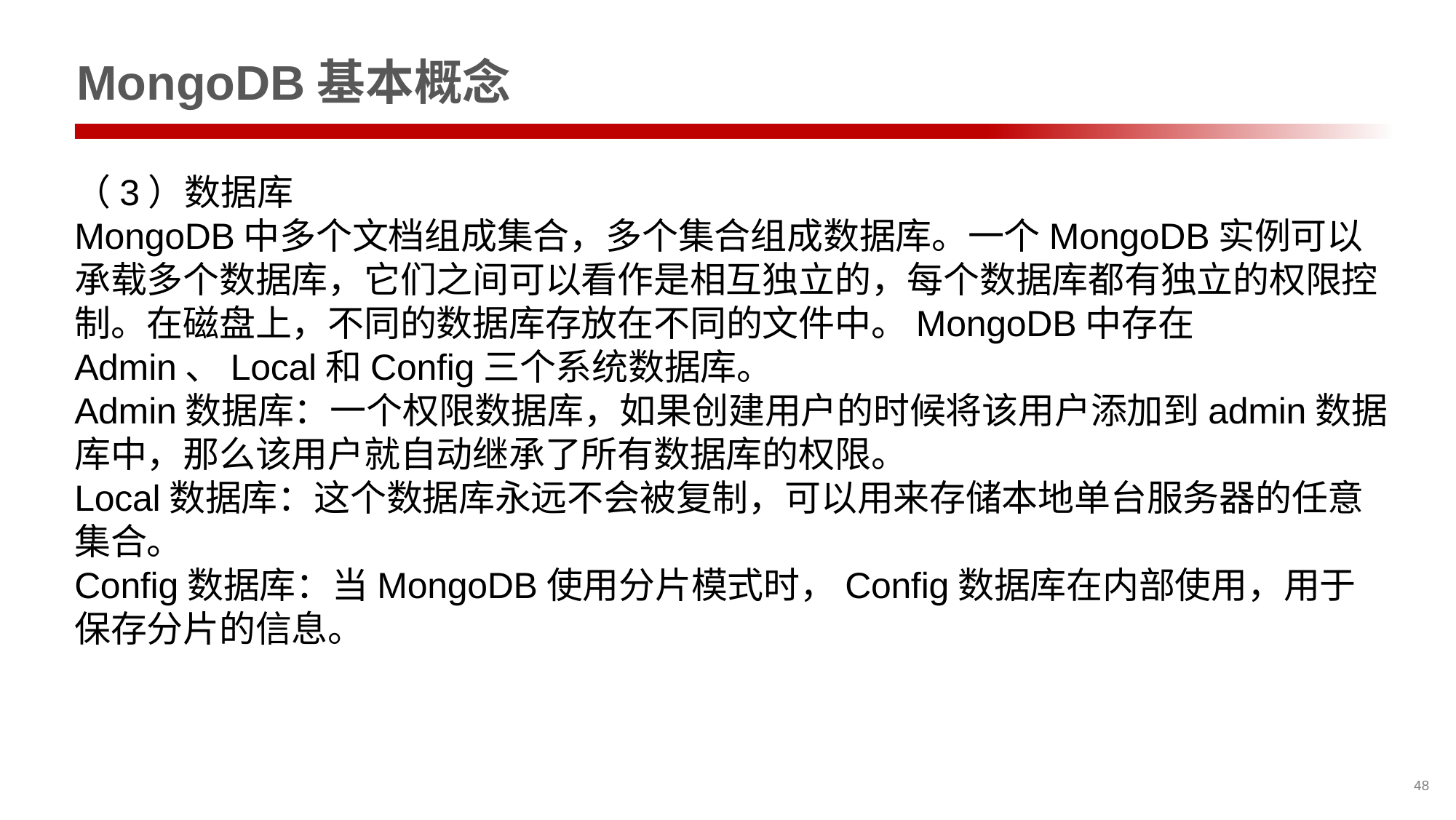

# MongoDB基本概念

（3）数据库
MongoDB中多个文档组成集合，多个集合组成数据库。一个MongoDB实例可以承载多个数据库，它们之间可以看作是相互独立的，每个数据库都有独立的权限控制。在磁盘上，不同的数据库存放在不同的文件中。MongoDB中存在Admin、Local和Config三个系统数据库。
Admin数据库：一个权限数据库，如果创建用户的时候将该用户添加到admin数据库中，那么该用户就自动继承了所有数据库的权限。
Local数据库：这个数据库永远不会被复制，可以用来存储本地单台服务器的任意集合。
Config数据库：当MongoDB使用分片模式时，Config数据库在内部使用，用于保存分片的信息。

48